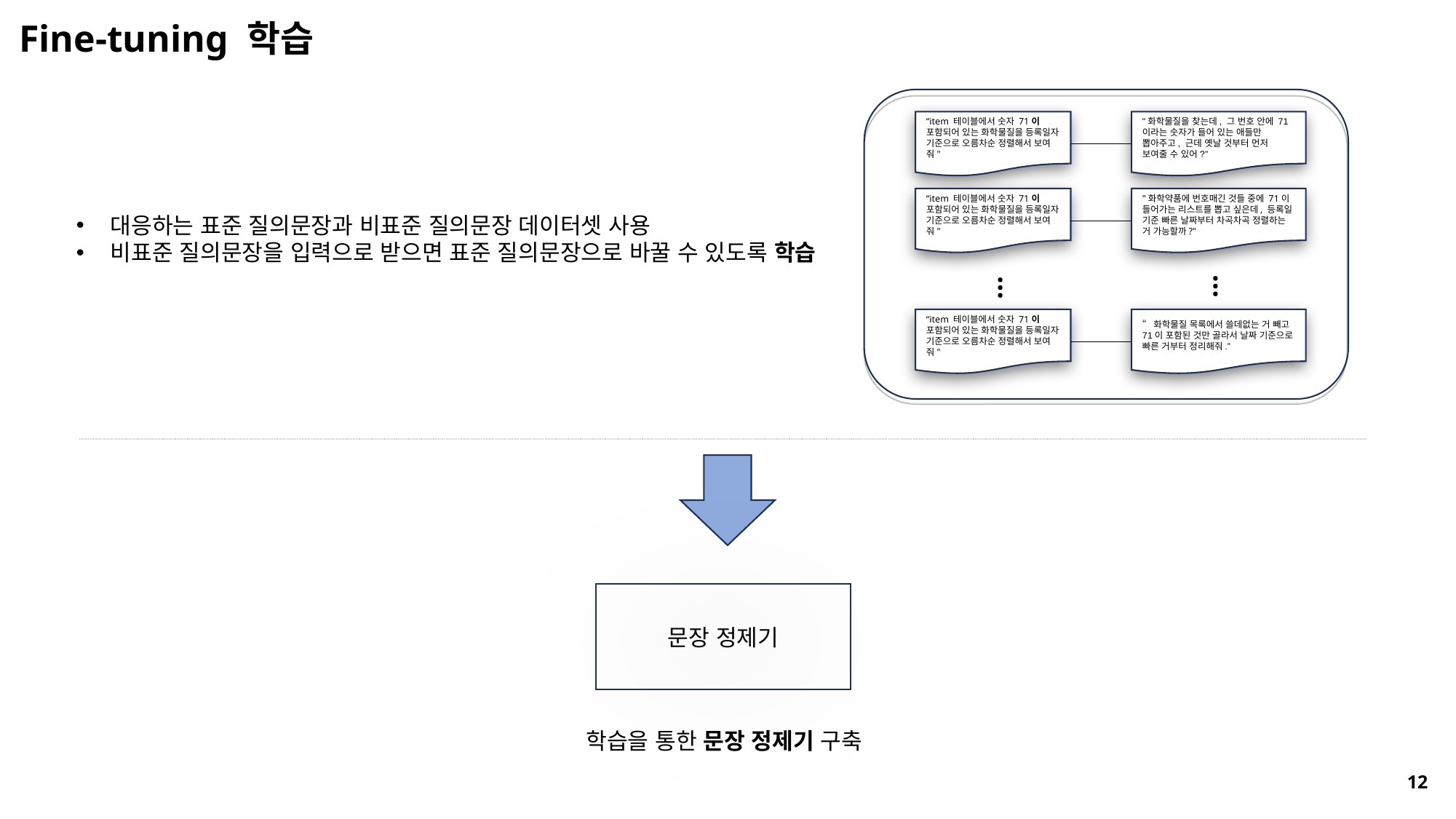

Fine-tuning 학습

"화학물질을 찾는데, 그 번호 안에 71이라는 숫자가 들어 있는 애들만 뽑아주고, 근데 옛날 것부터 먼저 보여줄 수 있어?”
“item 테이블에서 숫자 71이 포함되어 있는 화학물질을 등록일자 기준으로 오름차순 정렬해서 보여줘"
“item 테이블에서 숫자 71이 포함되어 있는 화학물질을 등록일자 기준으로 오름차순 정렬해서 보여줘"
"화학약품에 번호매긴 것들 중에 71이 들어가는 리스트를 뽑고 싶은데, 등록일 기준 빠른 날짜부터 차곡차곡 정렬하는 거 가능할까?"
대응하는 표준 질의문장과 비표준 질의문장 데이터셋 사용
비표준 질의문장을 입력으로 받으면 표준 질의문장으로 바꿀 수 있도록 학습

…
…
“item 테이블에서 숫자 71이 포함되어 있는 화학물질을 등록일자 기준으로 오름차순 정렬해서 보여줘"
“화학물질 목록에서 쓸데없는 거 빼고  71이 포함된 것만 골라서 날짜 기준으로 빠른 거부터 정리해줘.”

문장 정제기
학습을 통한 문장 정제기 구축
12